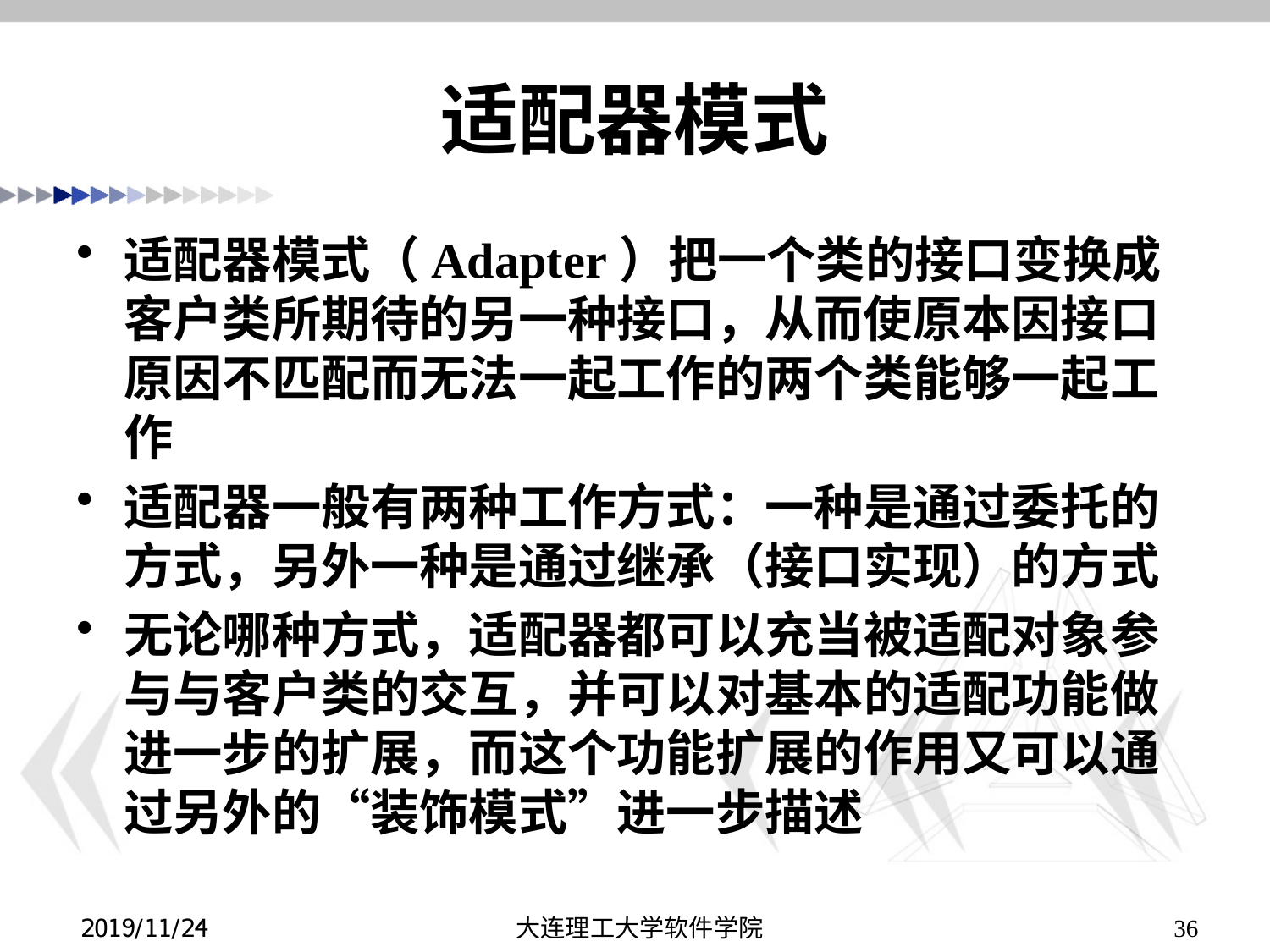

# 适配器模式
适配器模式（Adapter）把一个类的接口变换成客户类所期待的另一种接口，从而使原本因接口原因不匹配而无法一起工作的两个类能够一起工作
适配器一般有两种工作方式：一种是通过委托的方式，另外一种是通过继承（接口实现）的方式
无论哪种方式，适配器都可以充当被适配对象参与与客户类的交互，并可以对基本的适配功能做进一步的扩展，而这个功能扩展的作用又可以通过另外的“装饰模式”进一步描述
2019/11/24
大连理工大学软件学院
36